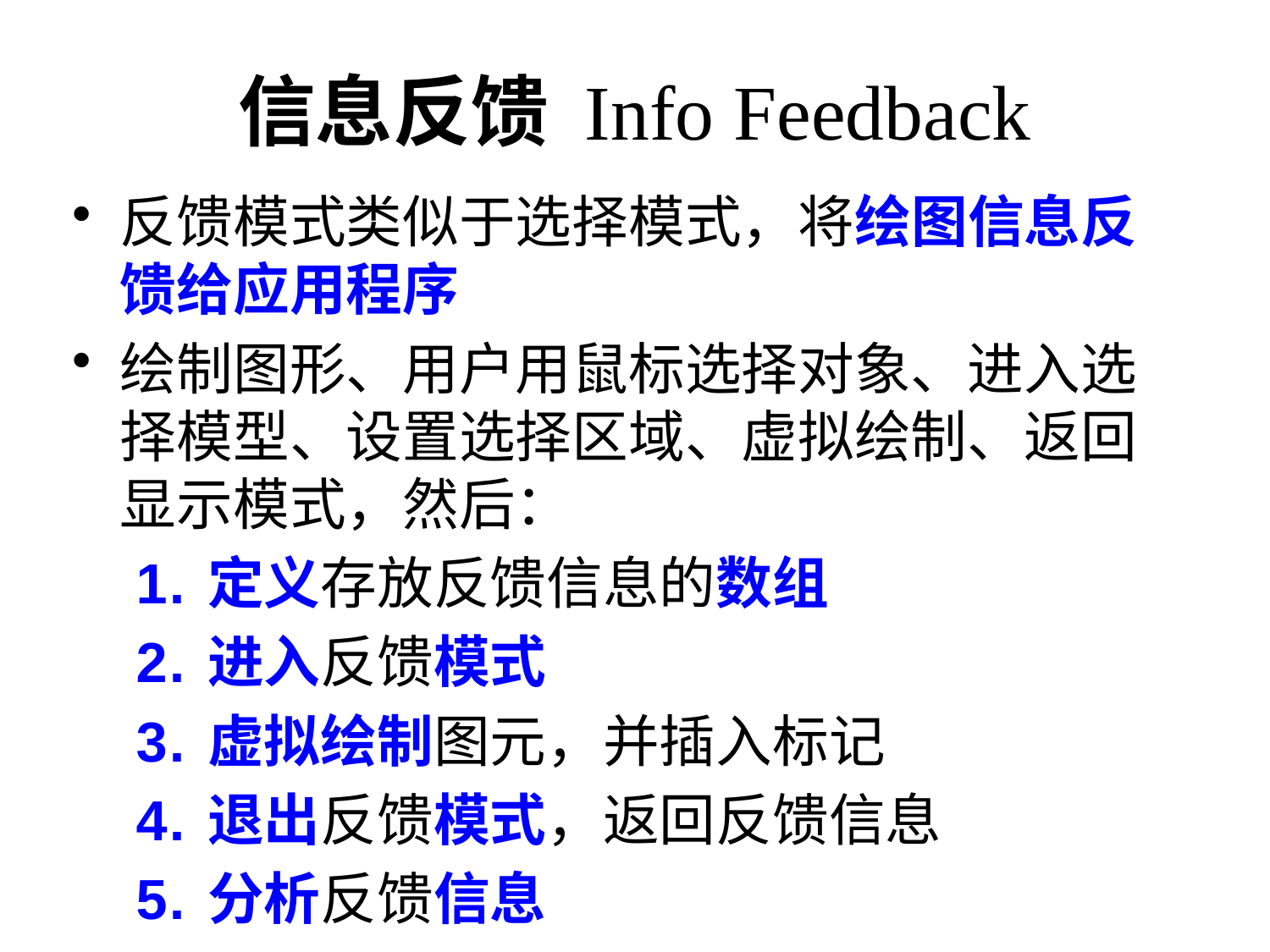

# 信息反馈 Info Feedback
反馈模式类似于选择模式，将绘图信息反馈给应用程序
绘制图形、用户用鼠标选择对象、进入选择模型、设置选择区域、虚拟绘制、返回显示模式，然后：
定义存放反馈信息的数组
进入反馈模式
虚拟绘制图元，并插入标记
退出反馈模式，返回反馈信息
分析反馈信息